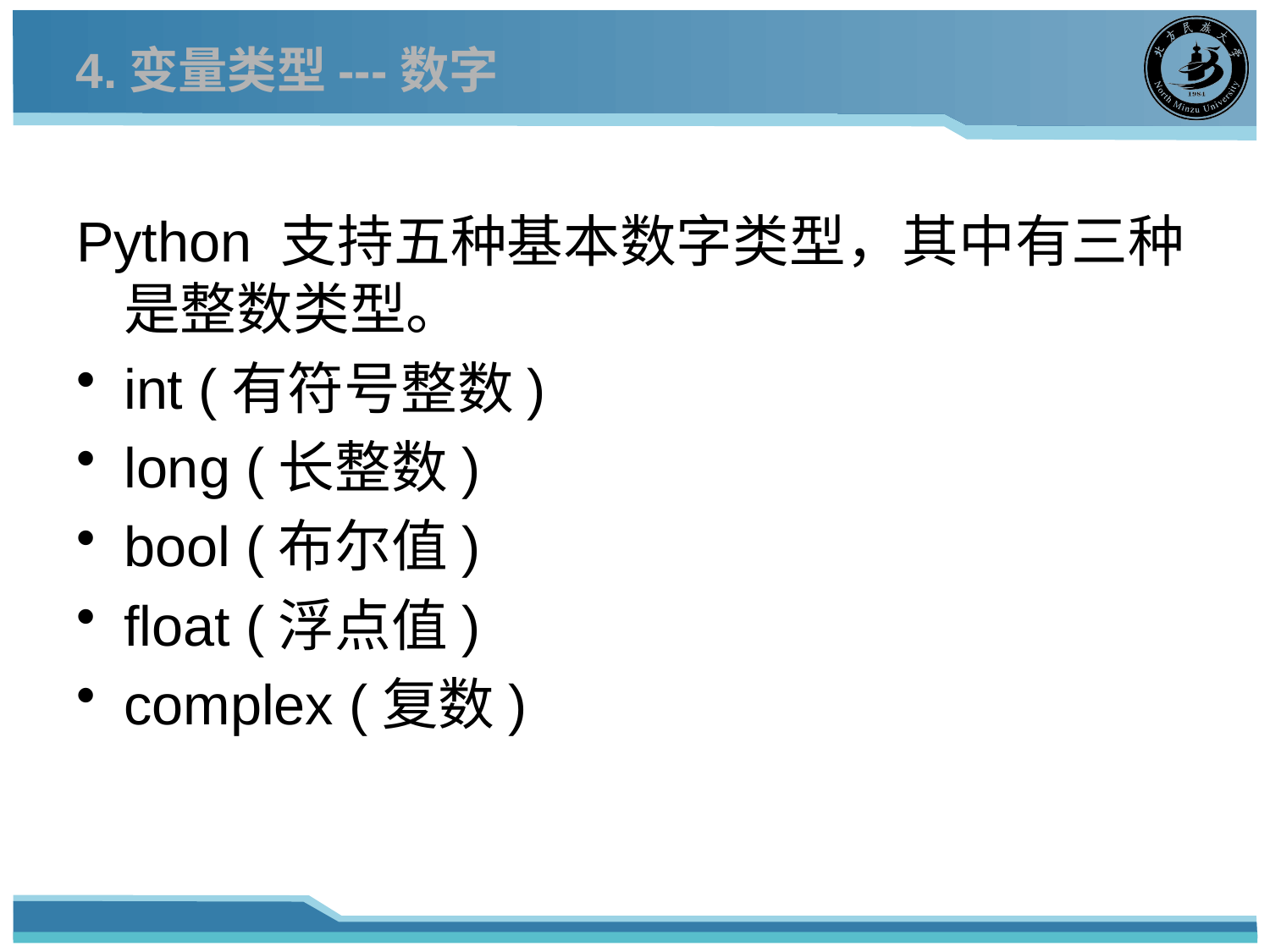

# 4.变量类型---数字

Python 支持五种基本数字类型，其中有三种是整数类型。
int (有符号整数)
long (长整数)
bool (布尔值)
float (浮点值)
complex (复数)